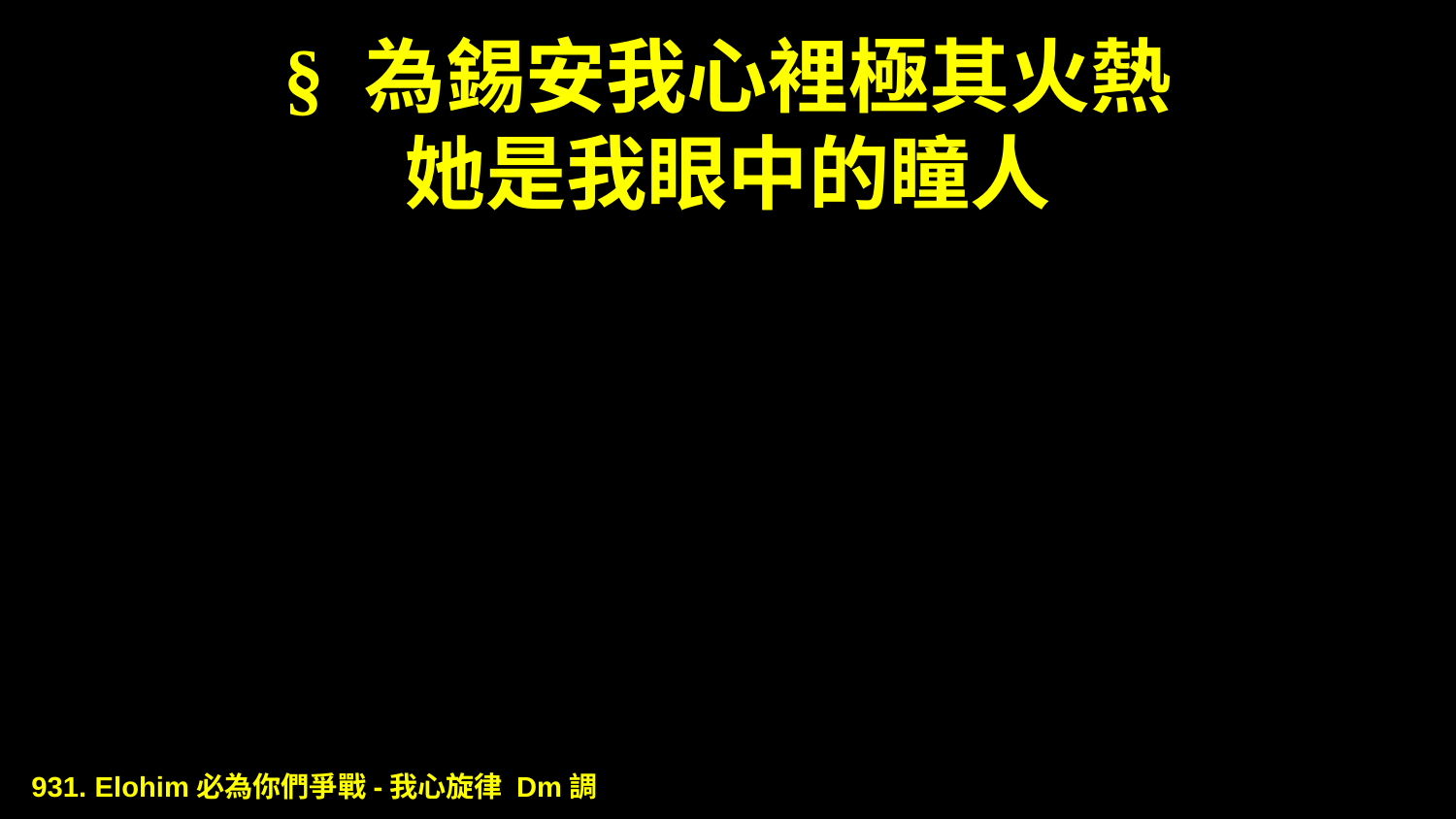

# § 為錫安我心裡極其火熱 她是我眼中的瞳人
931. Elohim必為你們爭戰-我心旋律 Dm調